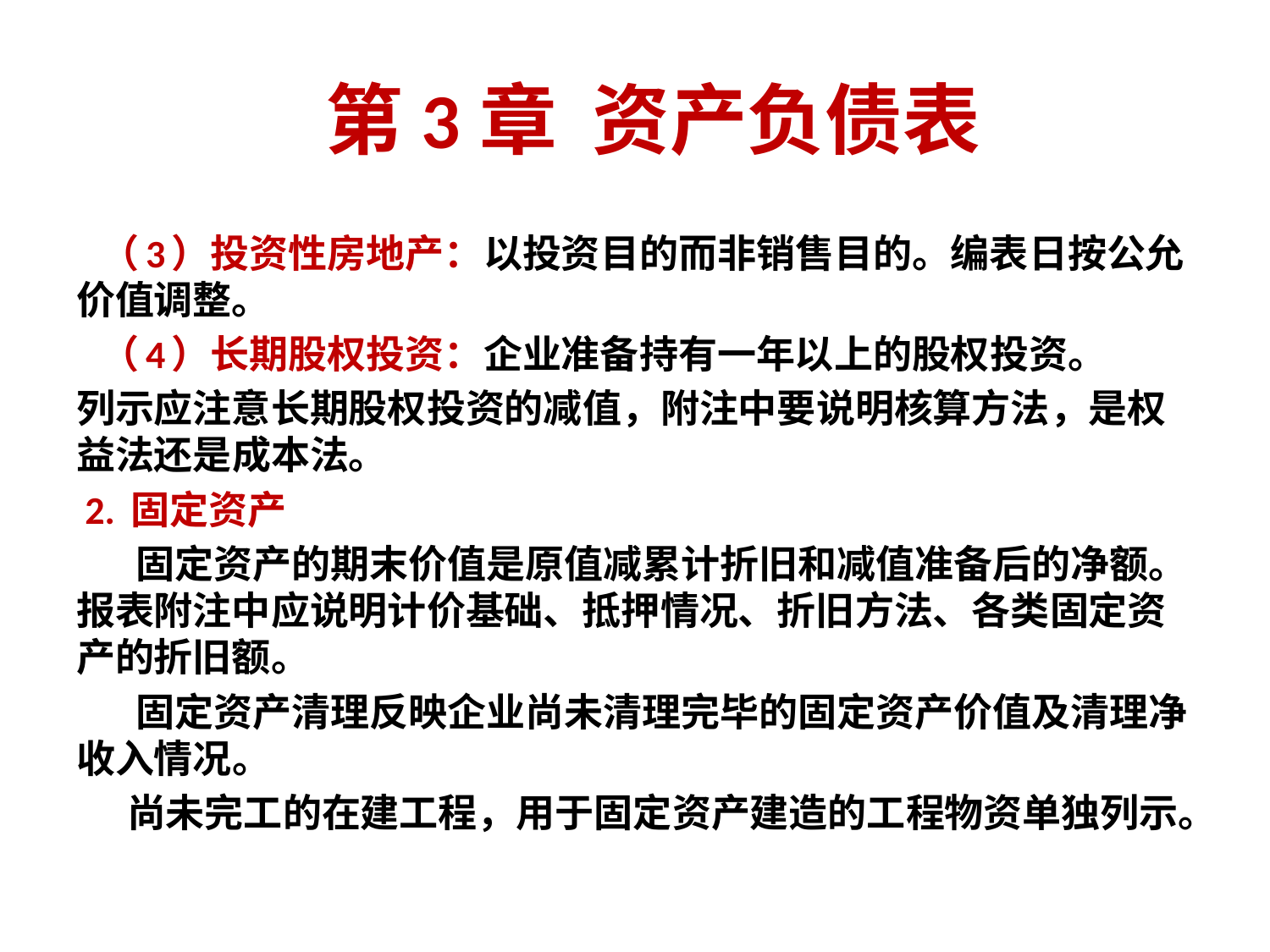

# 第3章  资产负债表
  （3）投资性房地产：以投资目的而非销售目的。编表日按公允价值调整。
  （4）长期股权投资：企业准备持有一年以上的股权投资。
列示应注意长期股权投资的减值，附注中要说明核算方法，是权益法还是成本法。
 2. 固定资产
      固定资产的期末价值是原值减累计折旧和减值准备后的净额。报表附注中应说明计价基础、抵押情况、折旧方法、各类固定资产的折旧额。
      固定资产清理反映企业尚未清理完毕的固定资产价值及清理净收入情况。
     尚未完工的在建工程，用于固定资产建造的工程物资单独列示。